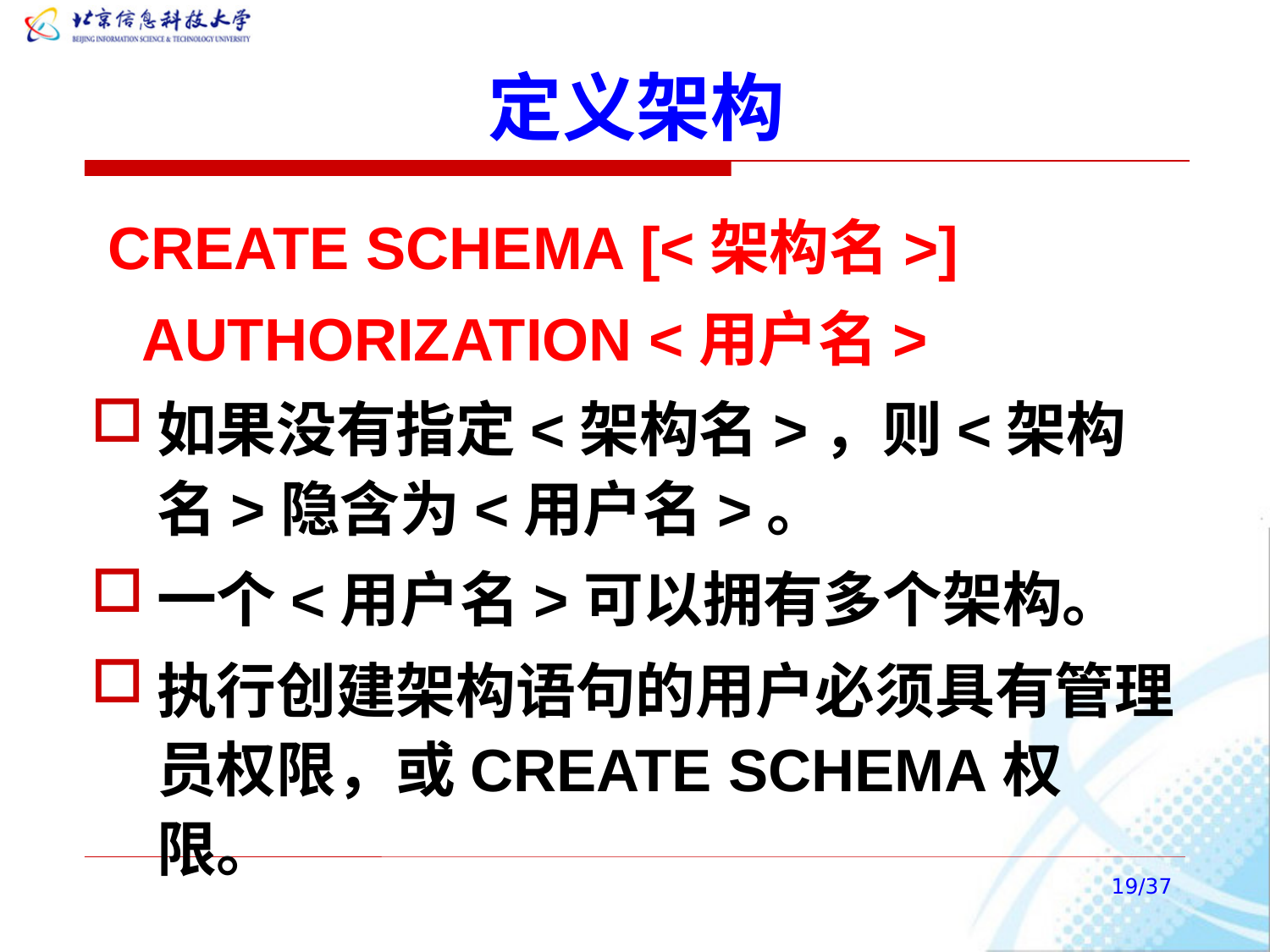

# 定义架构
 CREATE SCHEMA [<架构名>]
   AUTHORIZATION <用户名>
如果没有指定<架构名>，则<架构名>隐含为<用户名>。
一个<用户名>可以拥有多个架构。
执行创建架构语句的用户必须具有管理员权限，或CREATE SCHEMA权限。

19/37